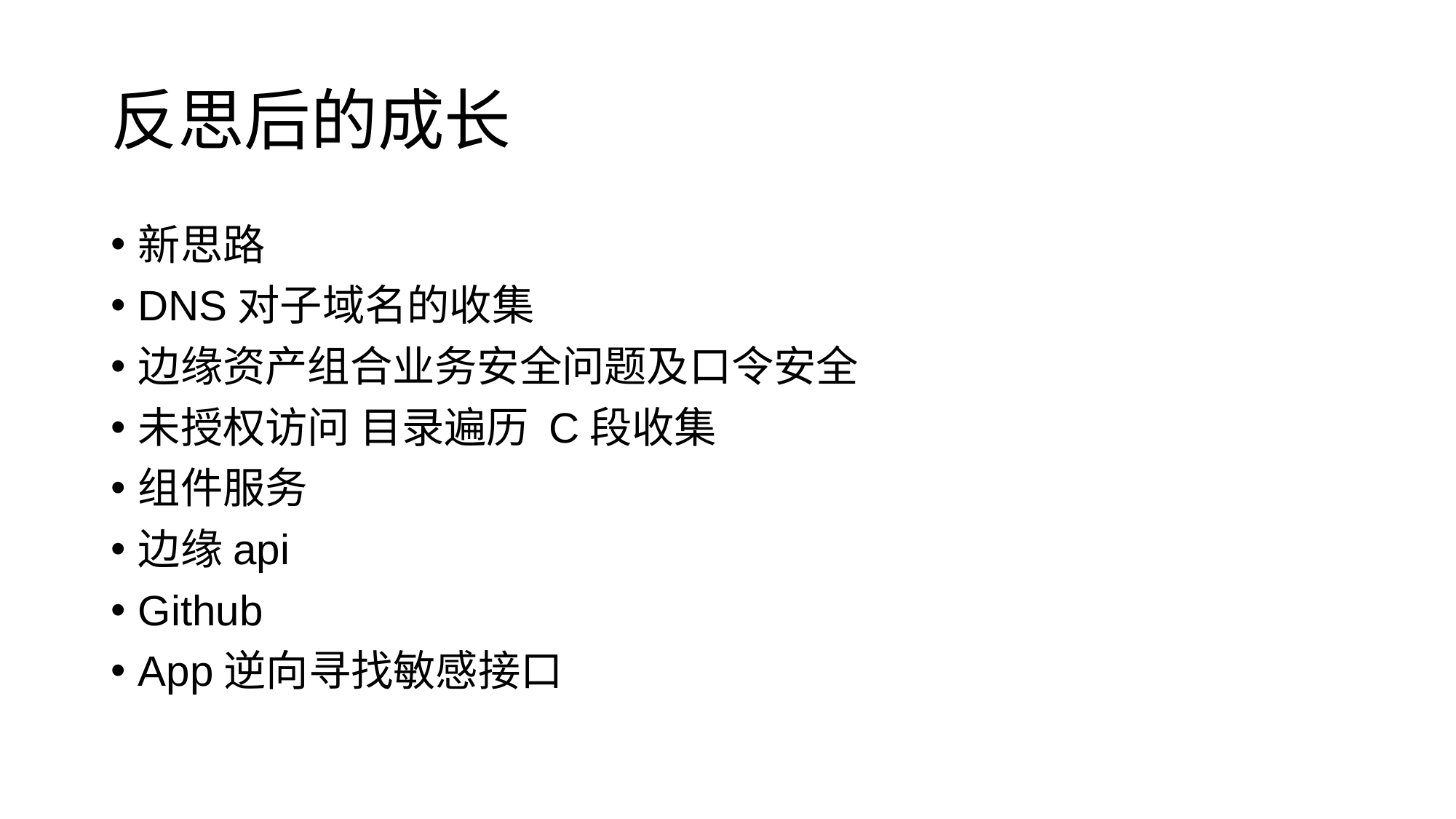

# 反思后的成长
新思路
DNS对子域名的收集
边缘资产组合业务安全问题及口令安全
未授权访问 目录遍历 C段收集
组件服务
边缘api
Github
App逆向寻找敏感接口